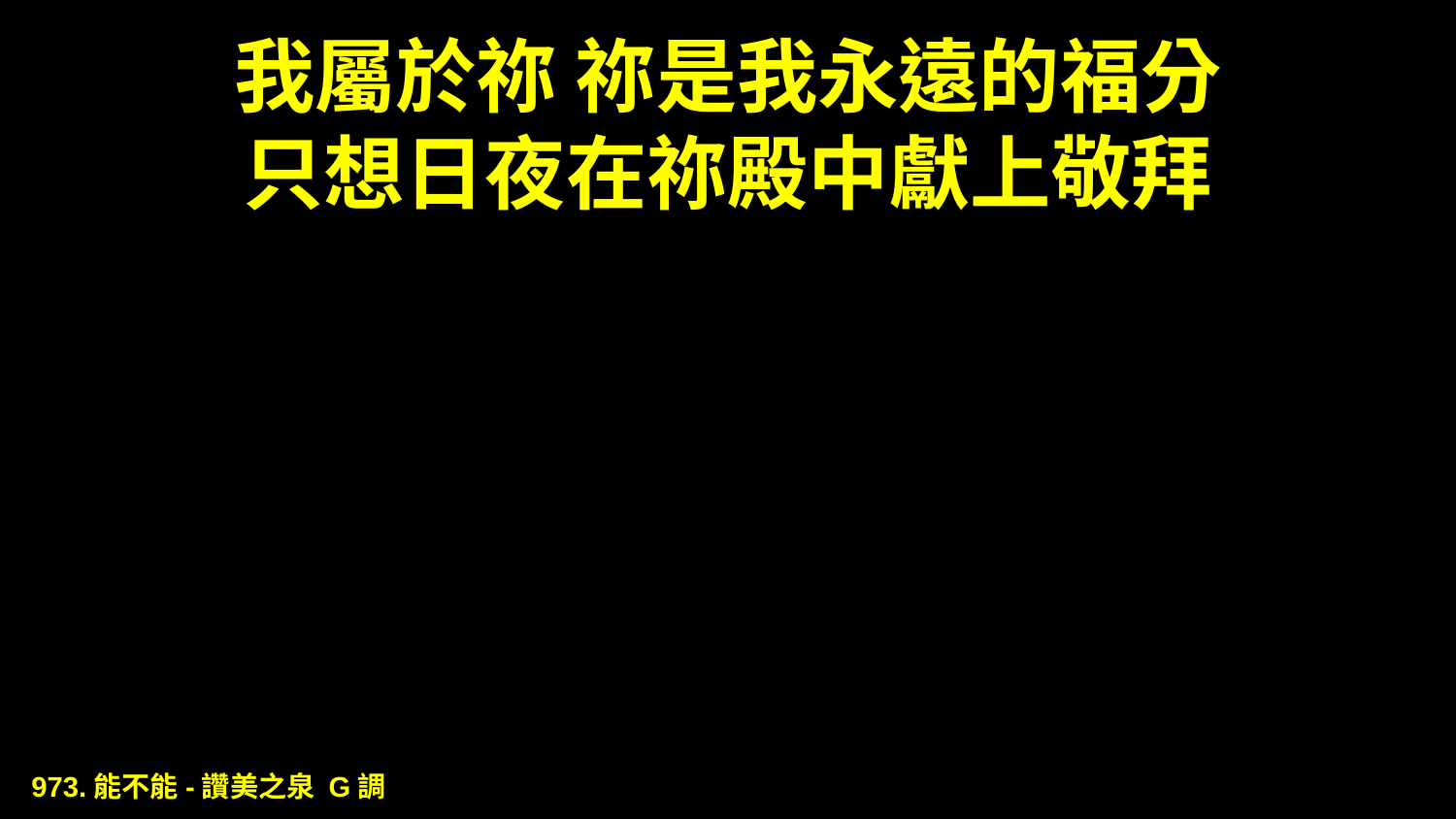

# 我屬於祢 祢是我永遠的福分 只想日夜在祢殿中獻上敬拜
973.能不能-讚美之泉 G調